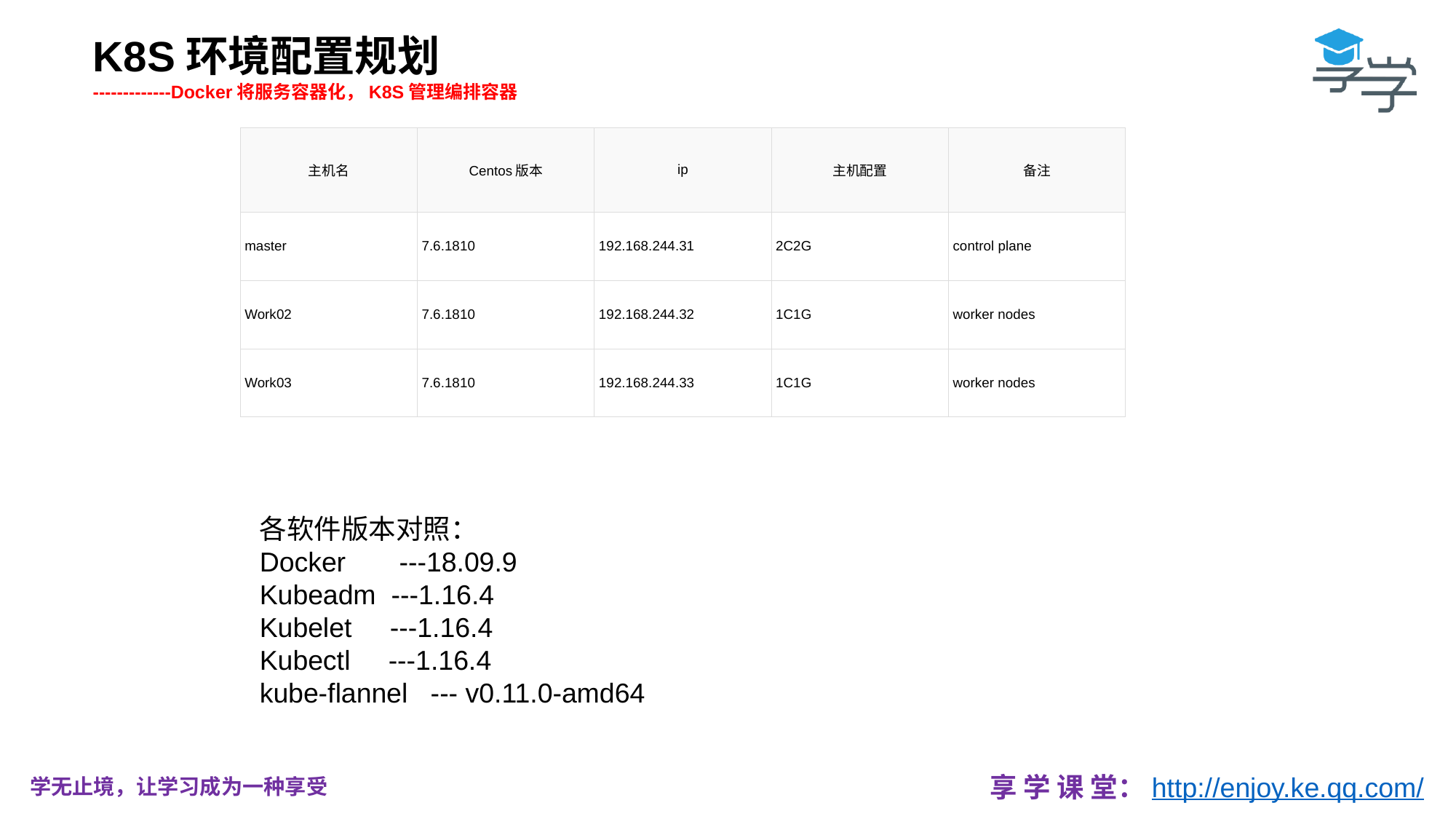

K8S环境配置规划
-------------Docker将服务容器化，K8S管理编排容器
| 主机名 | Centos版本 | ip | 主机配置 | 备注 |
| --- | --- | --- | --- | --- |
| master | 7.6.1810 | 192.168.244.31 | 2C2G | control plane |
| Work02 | 7.6.1810 | 192.168.244.32 | 1C1G | worker nodes |
| Work03 | 7.6.1810 | 192.168.244.33 | 1C1G | worker nodes |
各软件版本对照：
Docker	    ---18.09.9
Kubeadm  ---1.16.4
Kubelet     ---1.16.4
Kubectl     ---1.16.4
kube-flannel   --- v0.11.0-amd64